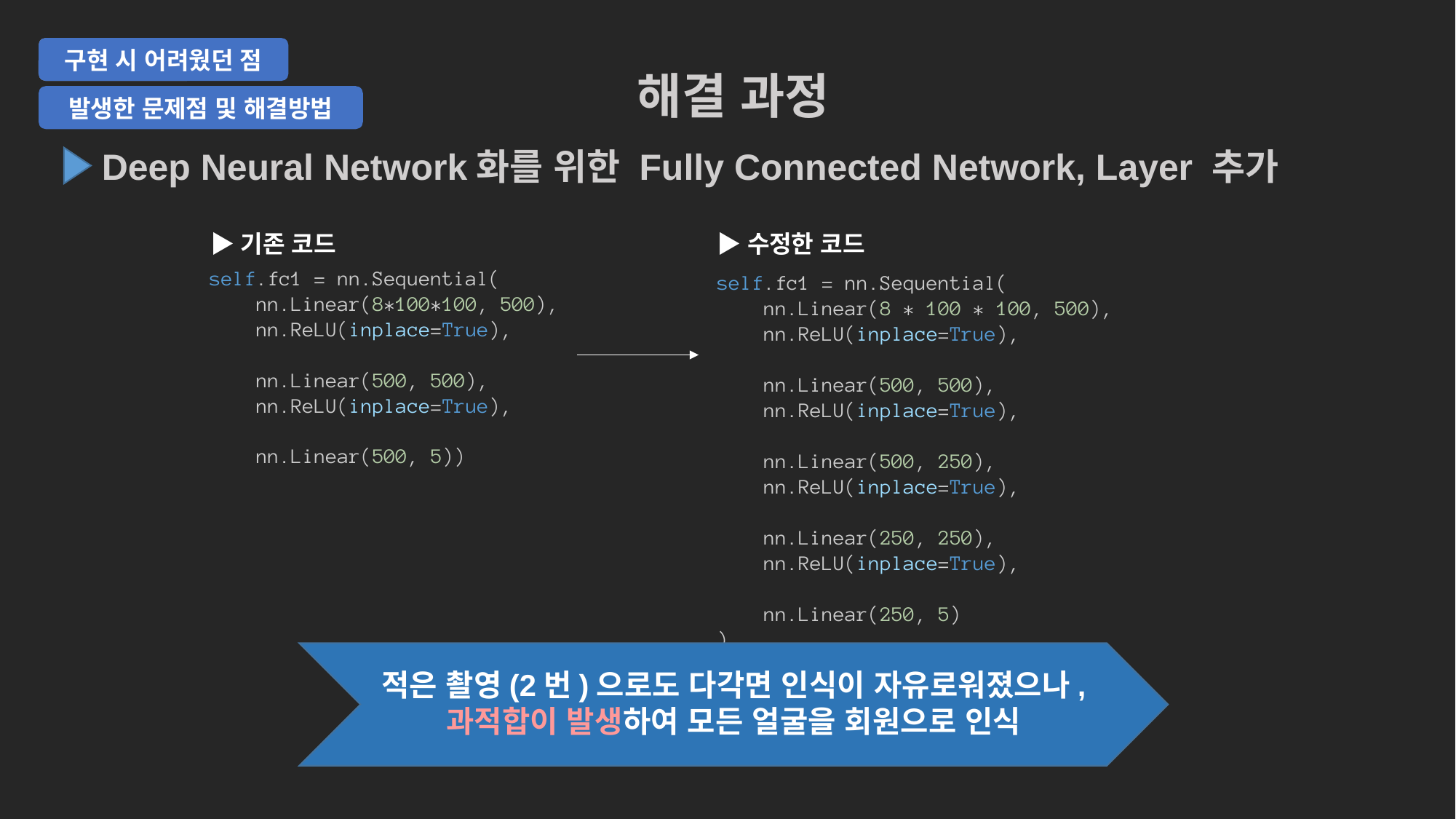

구현 방법
구현 시 어려웠던 점
해결 과정
발생한 문제점 및 해결방법
Deep Neural Network화를 위한 Fully Connected Network, Layer 추가

▶기존 코드
▶수정한 코드
        self.fc1 = nn.Sequential(
            nn.Linear(8*100*100, 500),
            nn.ReLU(inplace=True),
            nn.Linear(500, 500),
            nn.ReLU(inplace=True),
            nn.Linear(500, 5))
self.fc1 = nn.Sequential(
    nn.Linear(8 * 100 * 100, 500),
    nn.ReLU(inplace=True),
    nn.Linear(500, 500),
    nn.ReLU(inplace=True),
    nn.Linear(500, 250),
    nn.ReLU(inplace=True),
    nn.Linear(250, 250),
    nn.ReLU(inplace=True),
    nn.Linear(250, 5)
)

적은 촬영(2번)으로도 다각면 인식이 자유로워졌으나,
과적합이 발생하여 모든 얼굴을 회원으로 인식